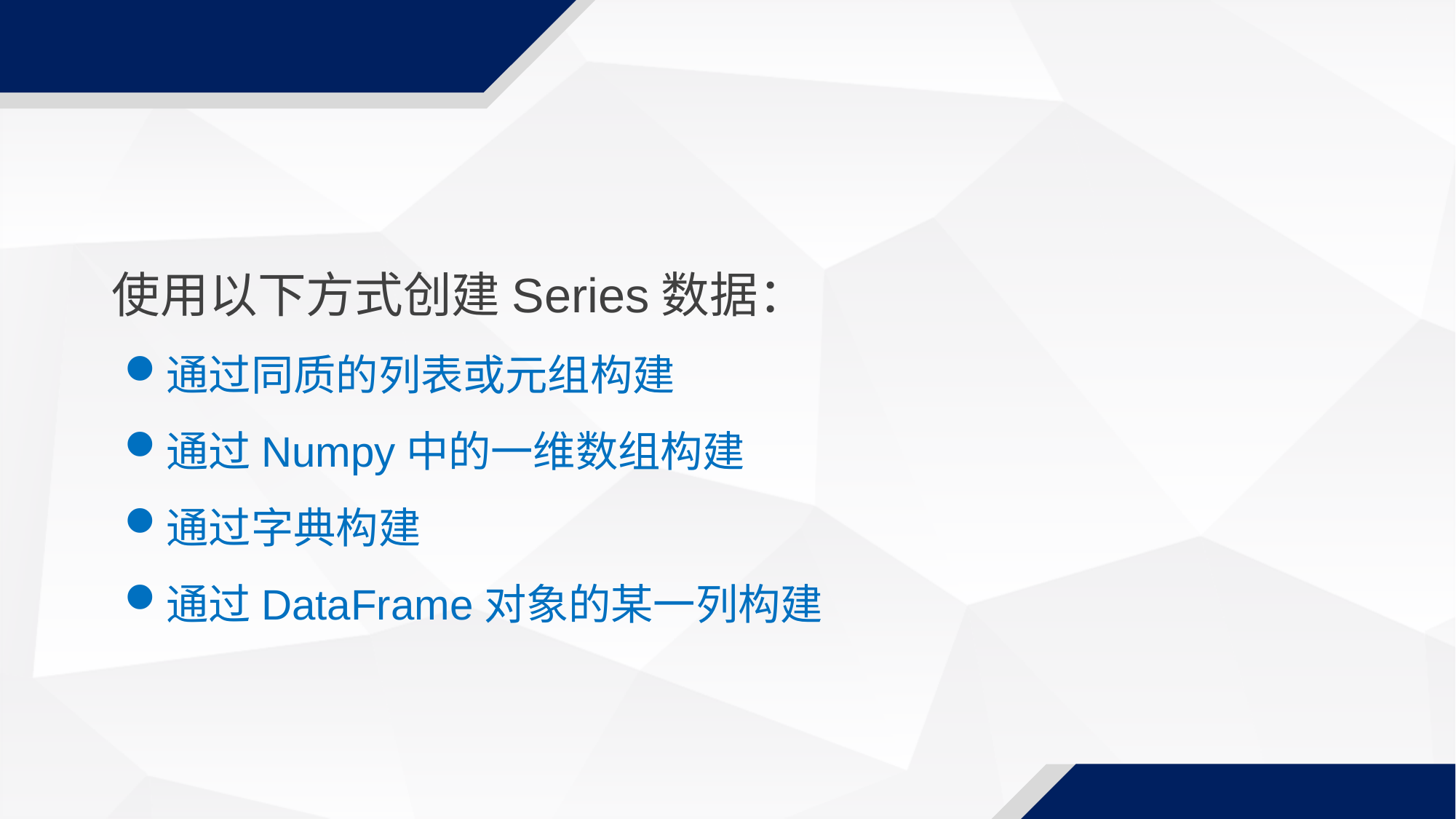

使用以下方式创建Series数据：
通过同质的列表或元组构建
通过Numpy中的一维数组构建
通过字典构建
通过DataFrame对象的某一列构建